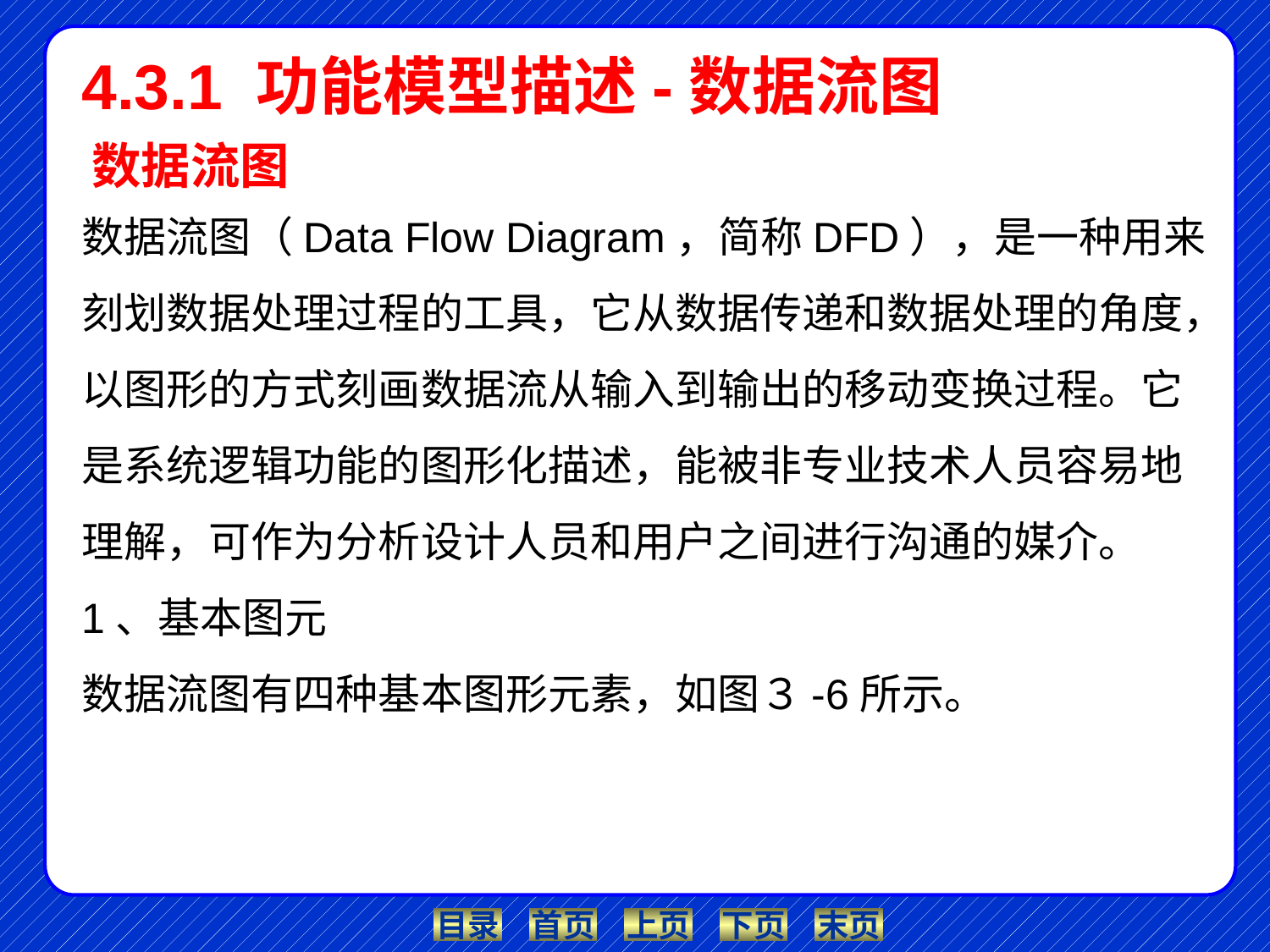

4.3.1 功能模型描述-数据流图
数据流图
数据流图（Data Flow Diagram，简称DFD），是一种用来刻划数据处理过程的工具，它从数据传递和数据处理的角度，以图形的方式刻画数据流从输入到输出的移动变换过程。它是系统逻辑功能的图形化描述，能被非专业技术人员容易地理解，可作为分析设计人员和用户之间进行沟通的媒介。
1、基本图元
数据流图有四种基本图形元素，如图３-6所示。